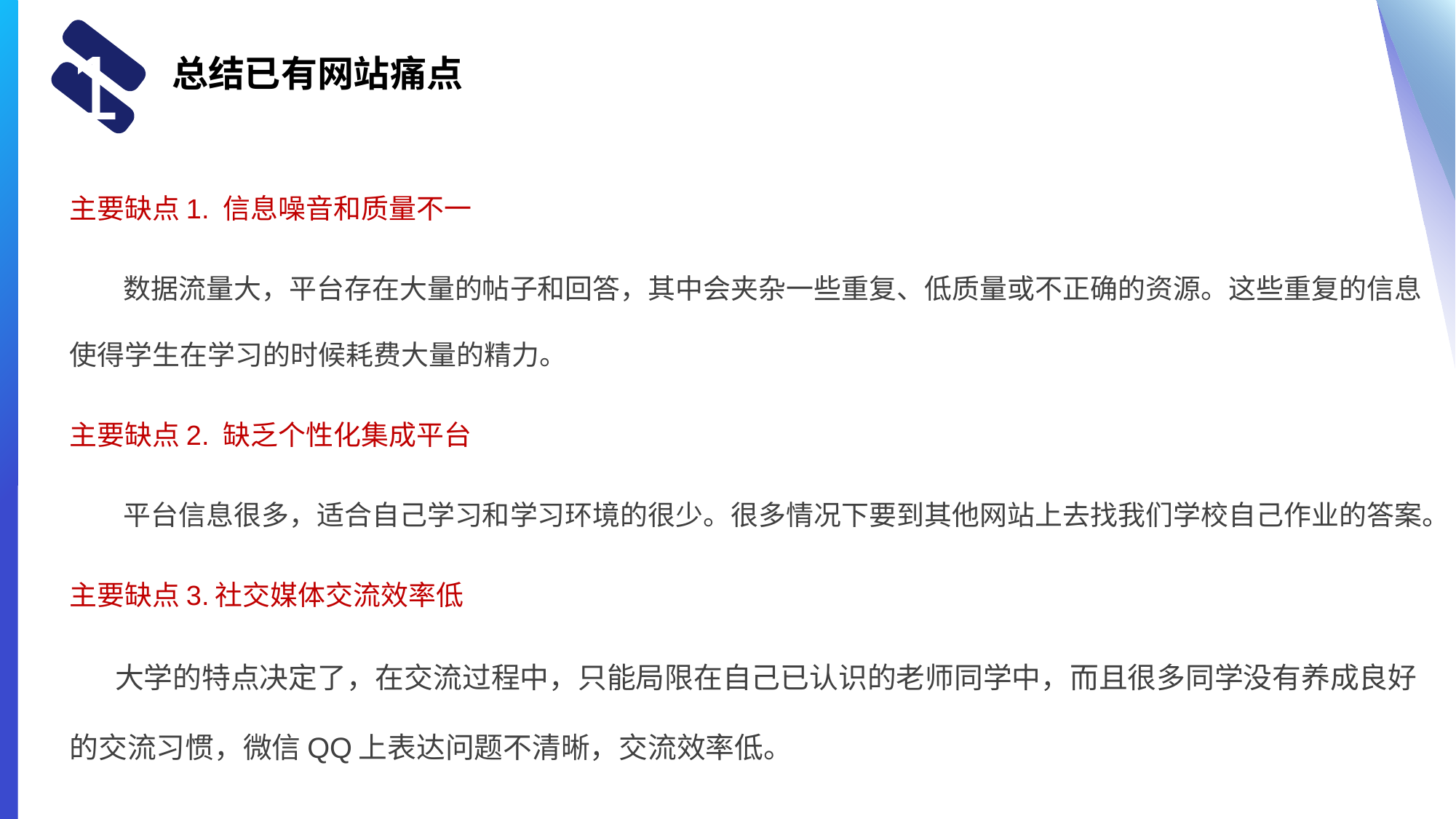

1

# 总结已有网站痛点
主要缺点1. 信息噪音和质量不一
数据流量大，平台存在大量的帖子和回答，其中会夹杂一些重复、低质量或不正确的资源。这些重复的信息使得学生在学习的时候耗费大量的精力。
主要缺点2. 缺乏个性化集成平台
平台信息很多，适合自己学习和学习环境的很少。很多情况下要到其他网站上去找我们学校自己作业的答案。
主要缺点3.社交媒体交流效率低
      大学的特点决定了，在交流过程中，只能局限在自己已认识的老师同学中，而且很多同学没有养成良好的交流习惯，微信QQ上表达问题不清晰，交流效率低。